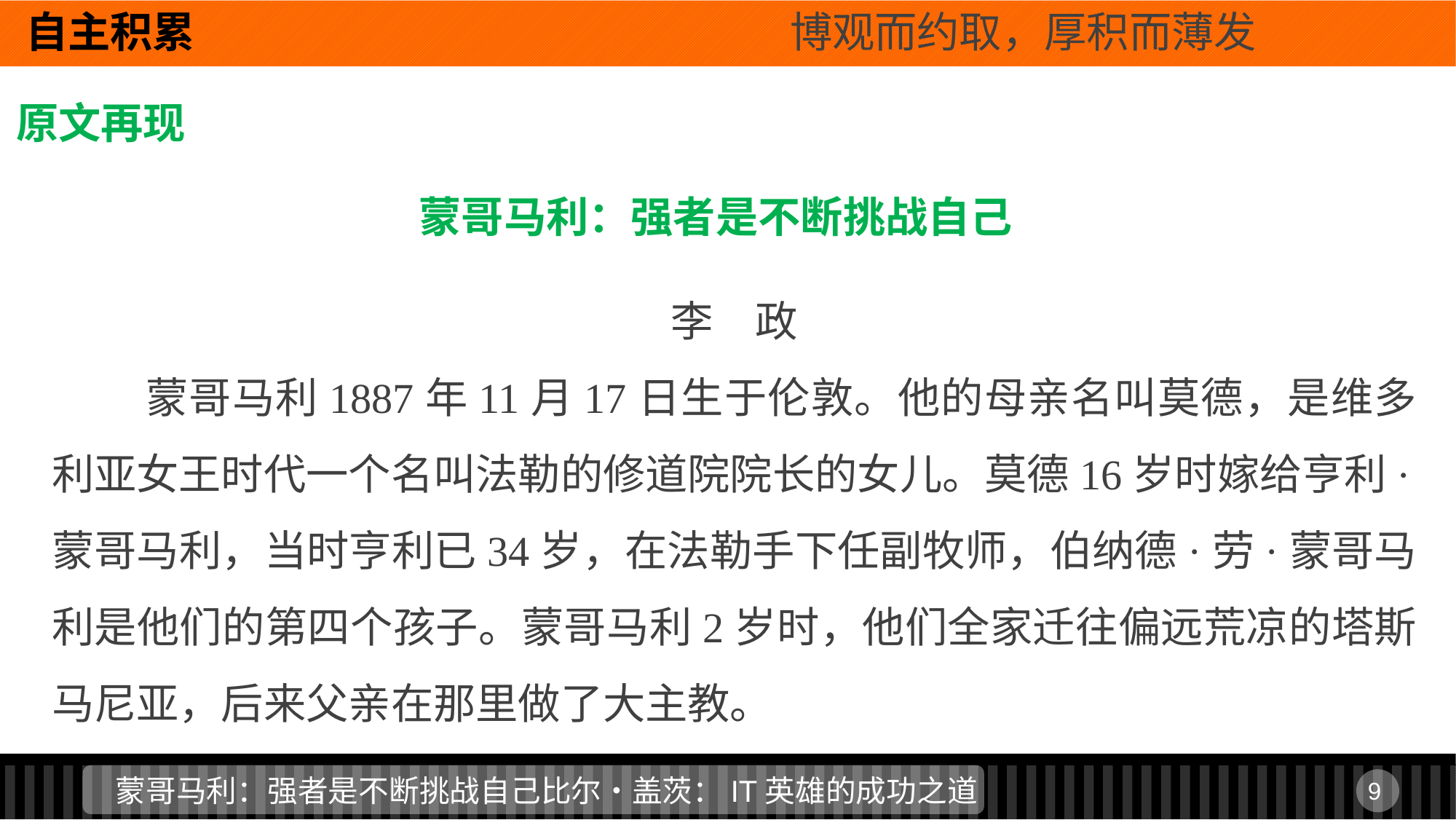

自主积累        					博观而约取，厚积而薄发

原文再现
蒙哥马利：强者是不断挑战自己
李　政
        蒙哥马利1887年11月17日生于伦敦。他的母亲名叫莫德，是维多利亚女王时代一个名叫法勒的修道院院长的女儿。莫德16岁时嫁给亨利·蒙哥马利，当时亨利已34岁，在法勒手下任副牧师，伯纳德·劳·蒙哥马利是他们的第四个孩子。蒙哥马利2岁时，他们全家迁往偏远荒凉的塔斯马尼亚，后来父亲在那里做了大主教。